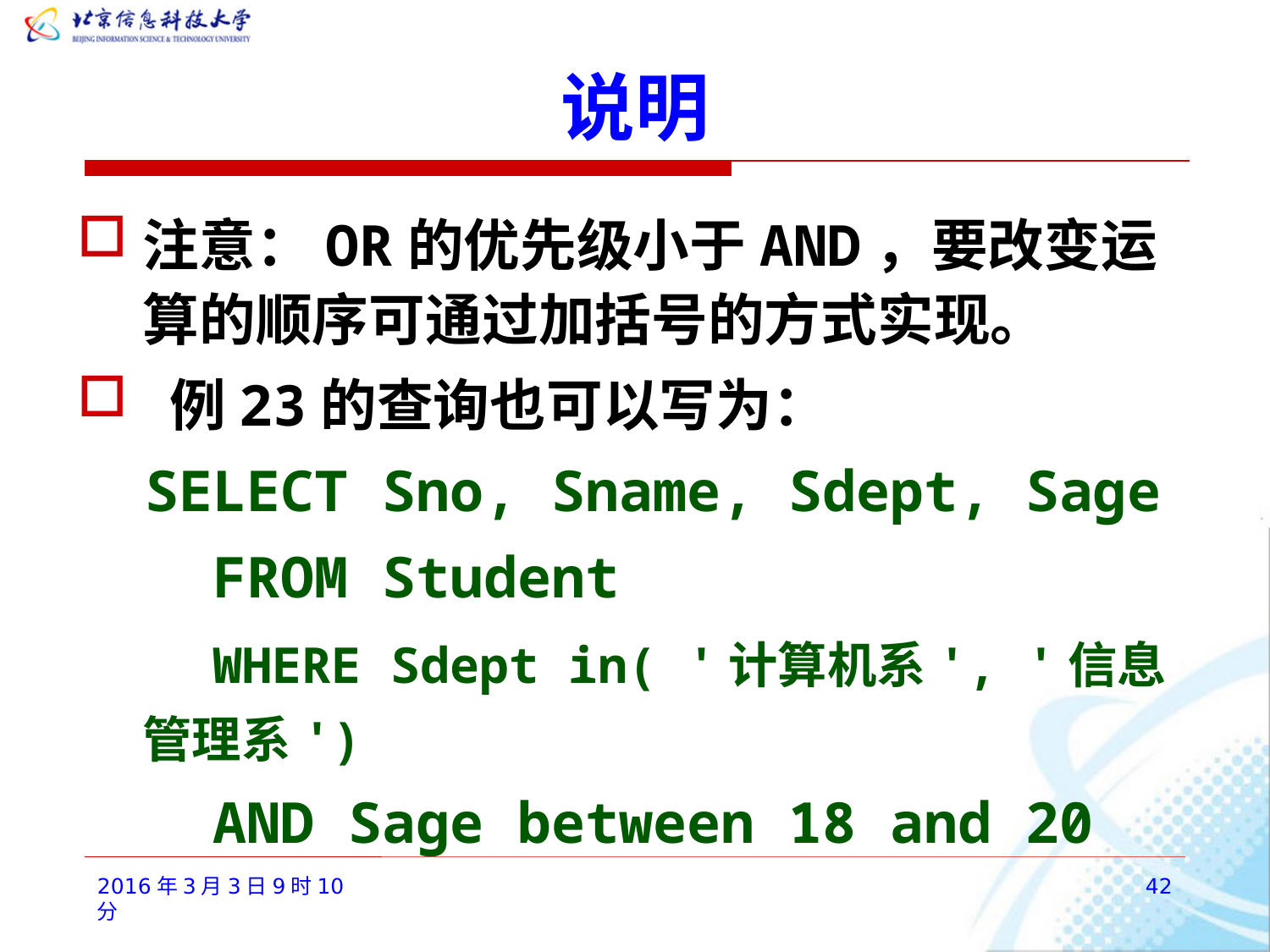

# 说明
注意：OR的优先级小于AND，要改变运算的顺序可通过加括号的方式实现。
 例23的查询也可以写为：
  SELECT Sno, Sname, Sdept, Sage
    FROM Student
    WHERE Sdept in( '计算机系', '信息管理系')
    AND Sage between 18 and 20

2016年3月3日9时10分
42